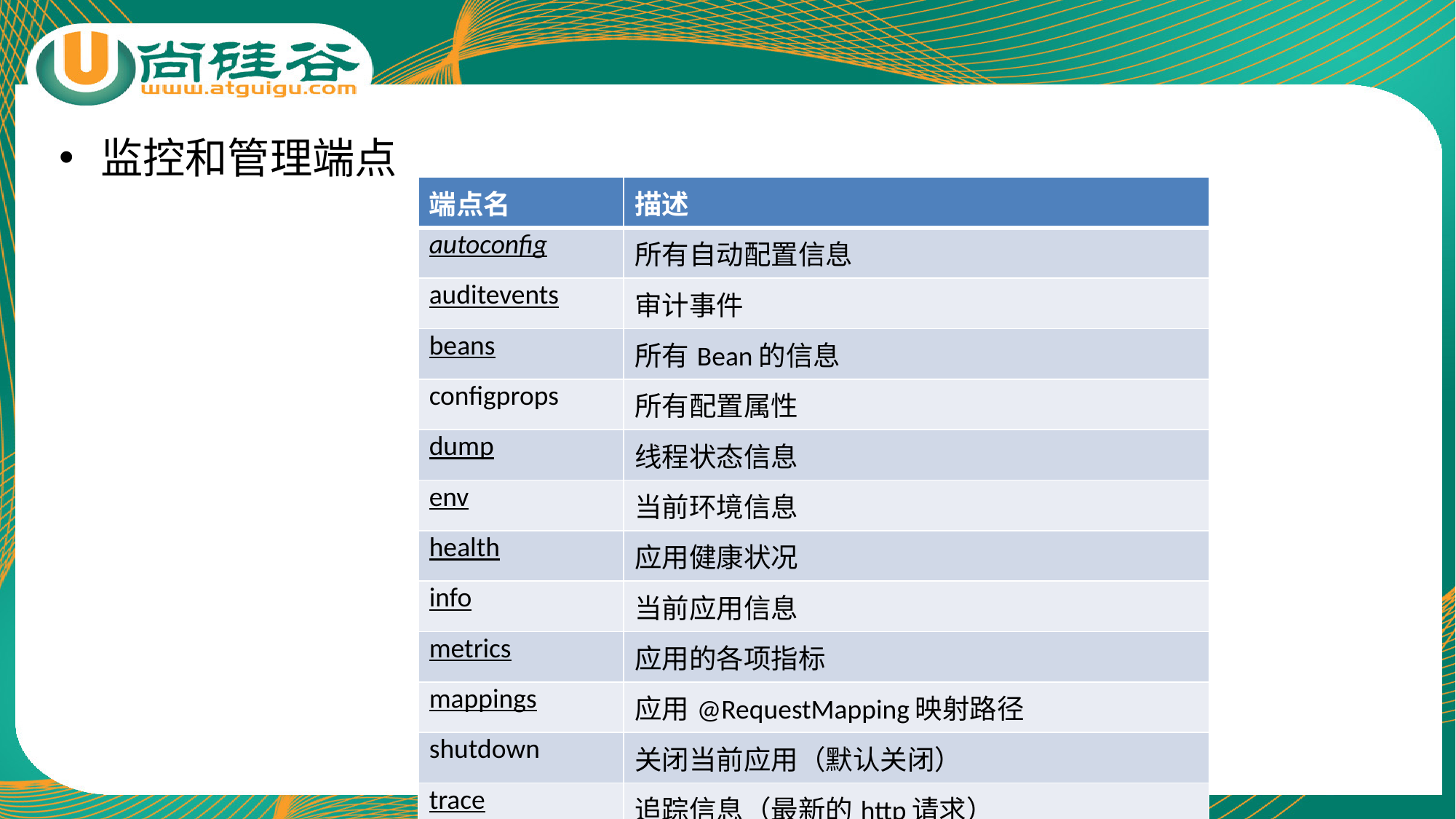

监控和管理端点
| 端点名 | 描述 |
| --- | --- |
| autoconfig | 所有自动配置信息 |
| auditevents | 审计事件 |
| beans | 所有Bean的信息 |
| configprops | 所有配置属性 |
| dump | 线程状态信息 |
| env | 当前环境信息 |
| health | 应用健康状况 |
| info | 当前应用信息 |
| metrics | 应用的各项指标 |
| mappings | 应用@RequestMapping映射路径 |
| shutdown | 关闭当前应用（默认关闭） |
| trace | 追踪信息（最新的http请求） |